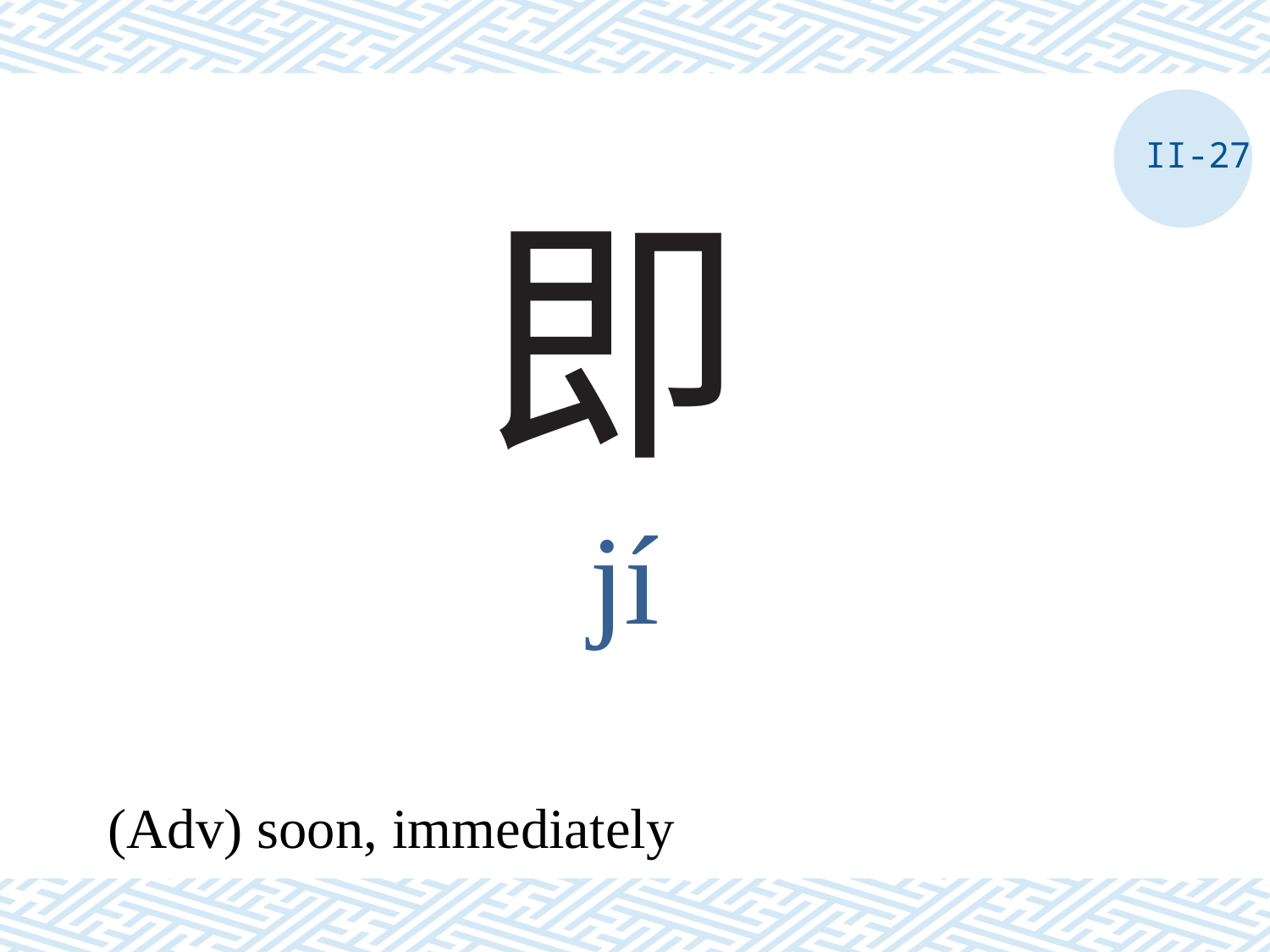

II-27

# 即
jí
(Adv) soon, immediately